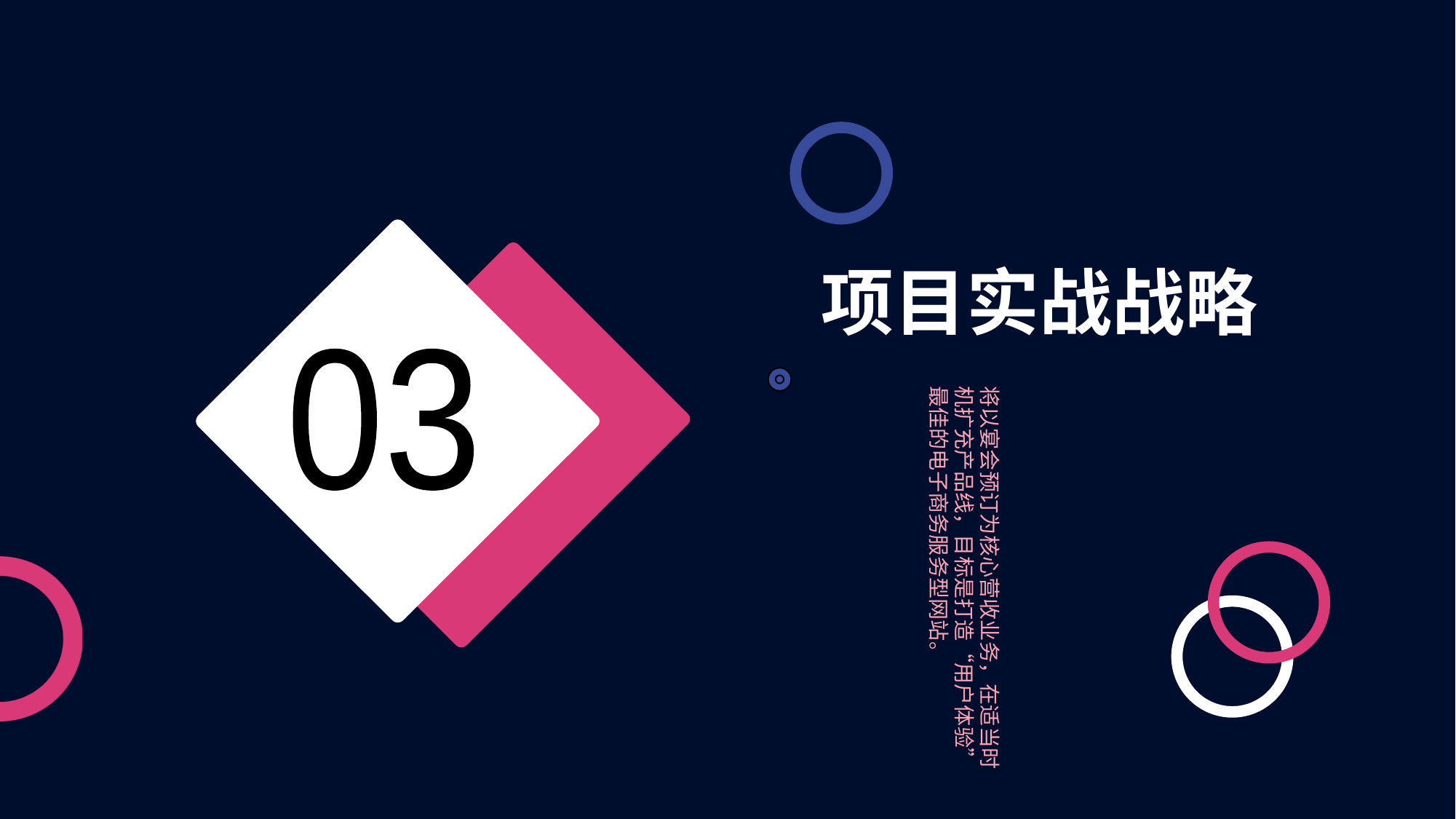

项目实战战略
03

将以宴会预订为核心营收业务，在适当时
机扩充产品线，目标是打造“用户体验”
最佳的电子商务服务型网站。

PPT下载 http://www.1ppt.com/xiazai/